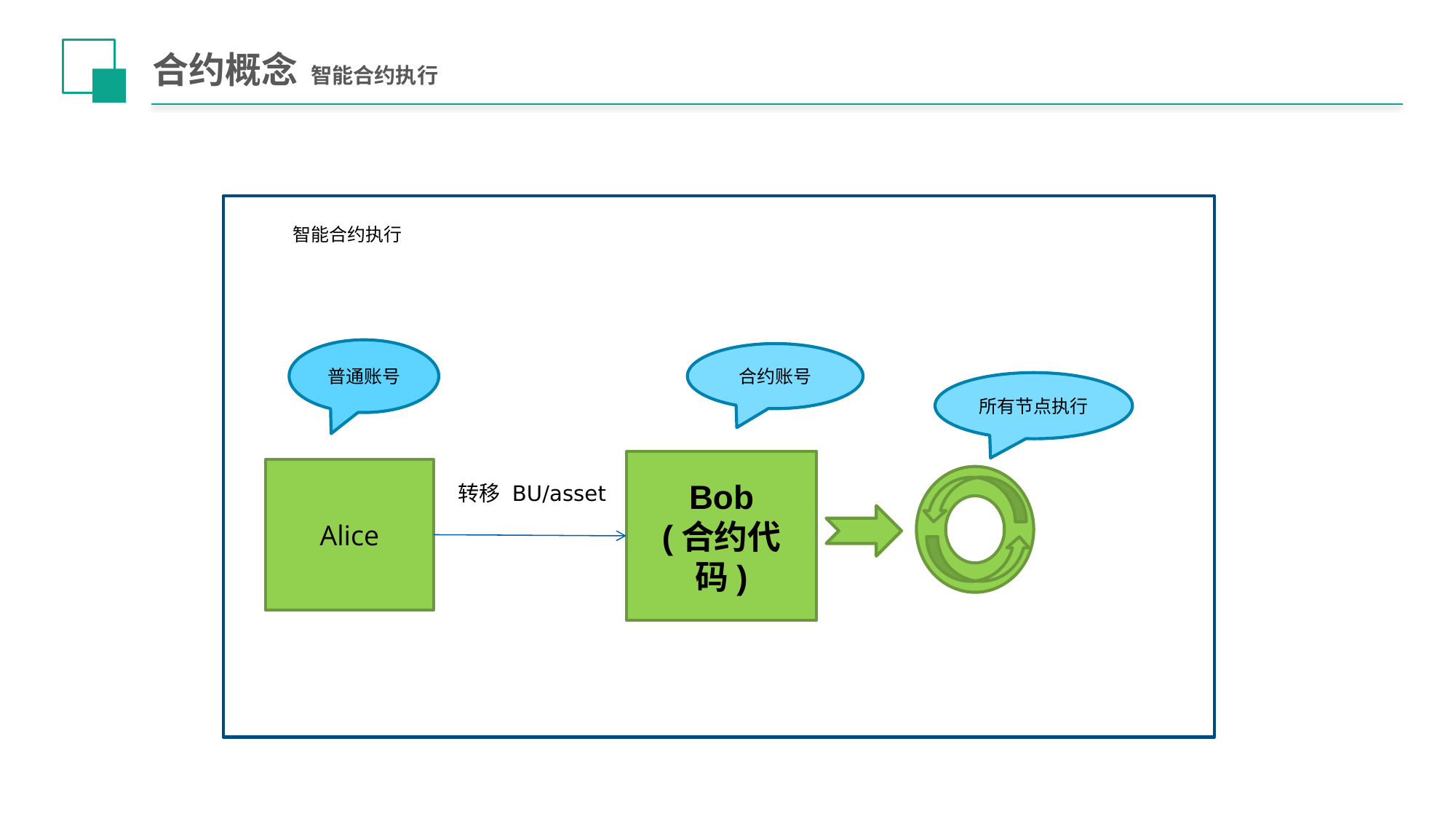

# 合约概念 智能合约执行

智能合约执行
普通账号
合约账号
所有节点执行
Bob
(合约代码)
Alice
 转移 BU/asset